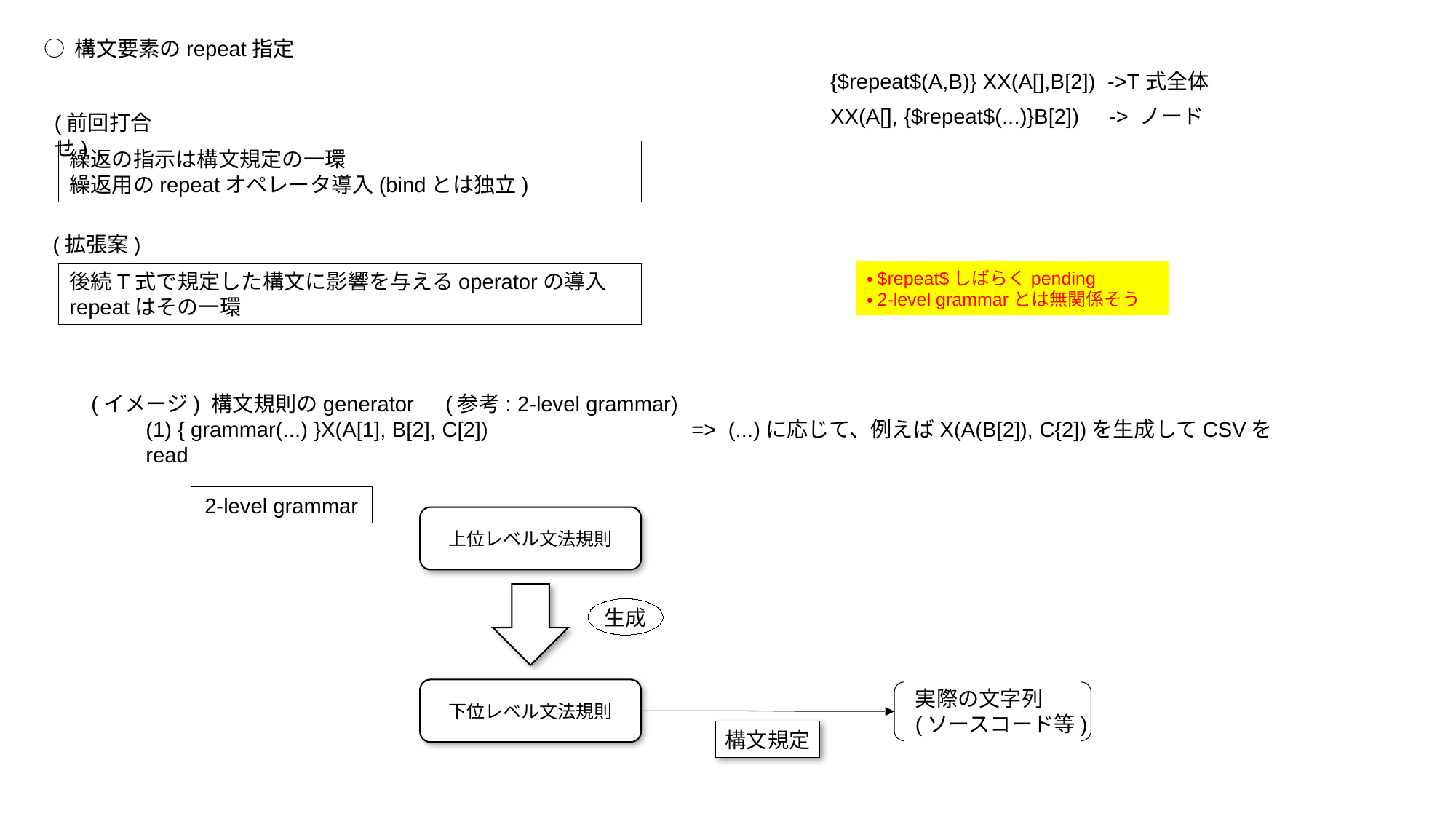

○ 構文要素のrepeat指定
{$repeat$(A,B)} XX(A[],B[2])  ->T式全体
XX(A[], {$repeat$(...)}B[2])     -> ノード
(前回打合せ)
繰返の指示は構文規定の一環
繰返用のrepeatオペレータ導入(bindとは独立)
(拡張案)
・$repeat$しばらくpending
・2-level grammarとは無関係そう
後続T式で規定した構文に影響を与えるoperatorの導入
repeatはその一環
(イメージ) 構文規則のgenerator　(参考: 2-level grammar)
(1) { grammar(...) }X(A[1], B[2], C[2])		=>  (...)に応じて、例えばX(A(B[2]), C{2])を生成してCSVをread
2-level grammar
上位レベル文法規則

生成
下位レベル文法規則
実際の文字列
(ソースコード等)

構文規定